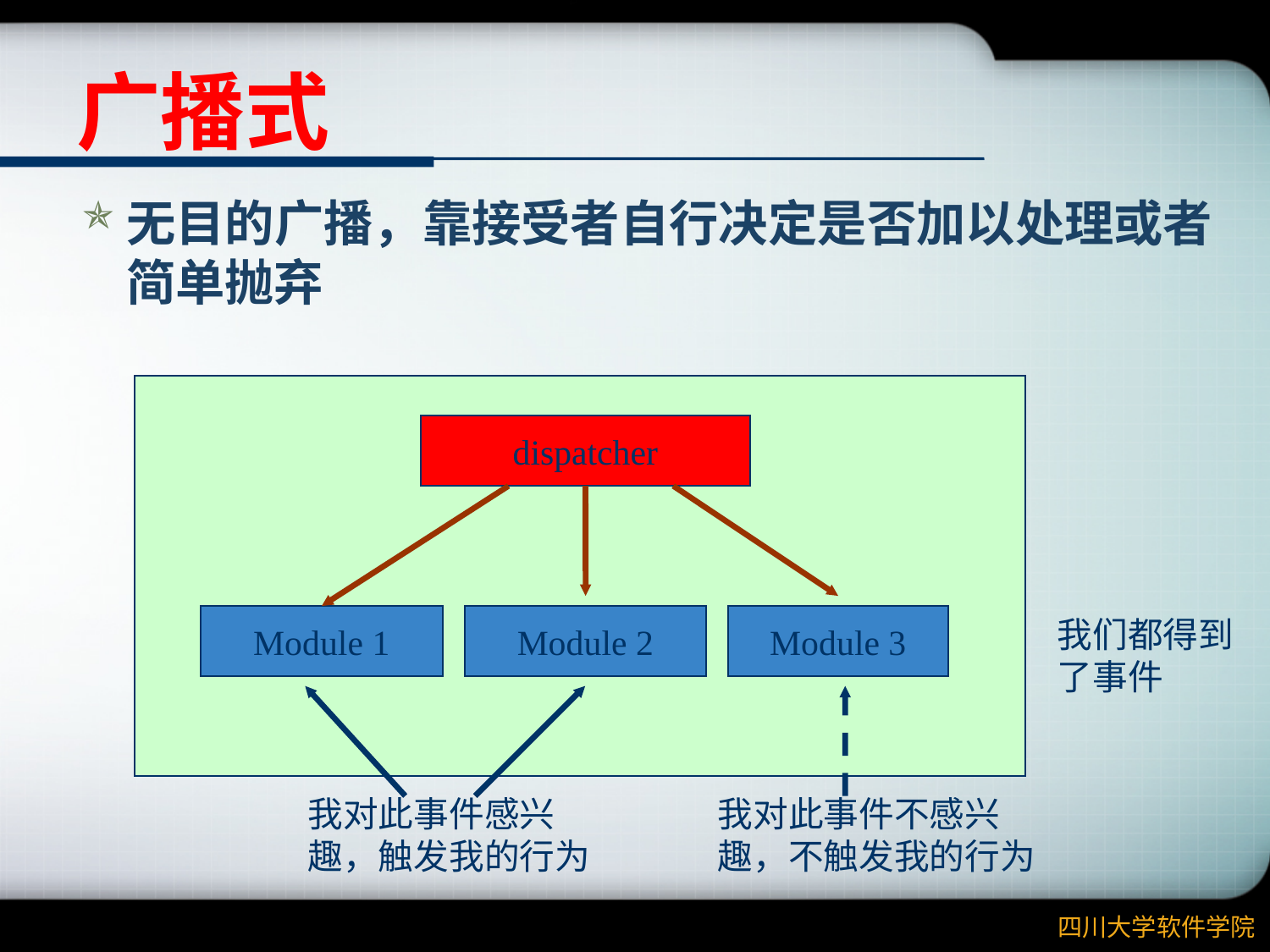

# 广播式
无目的广播，靠接受者自行决定是否加以处理或者简单抛弃

dispatcher

Module 1
Module 2
Module 3
我们都得到了事件

我对此事件感兴趣，触发我的行为
我对此事件不感兴趣，不触发我的行为